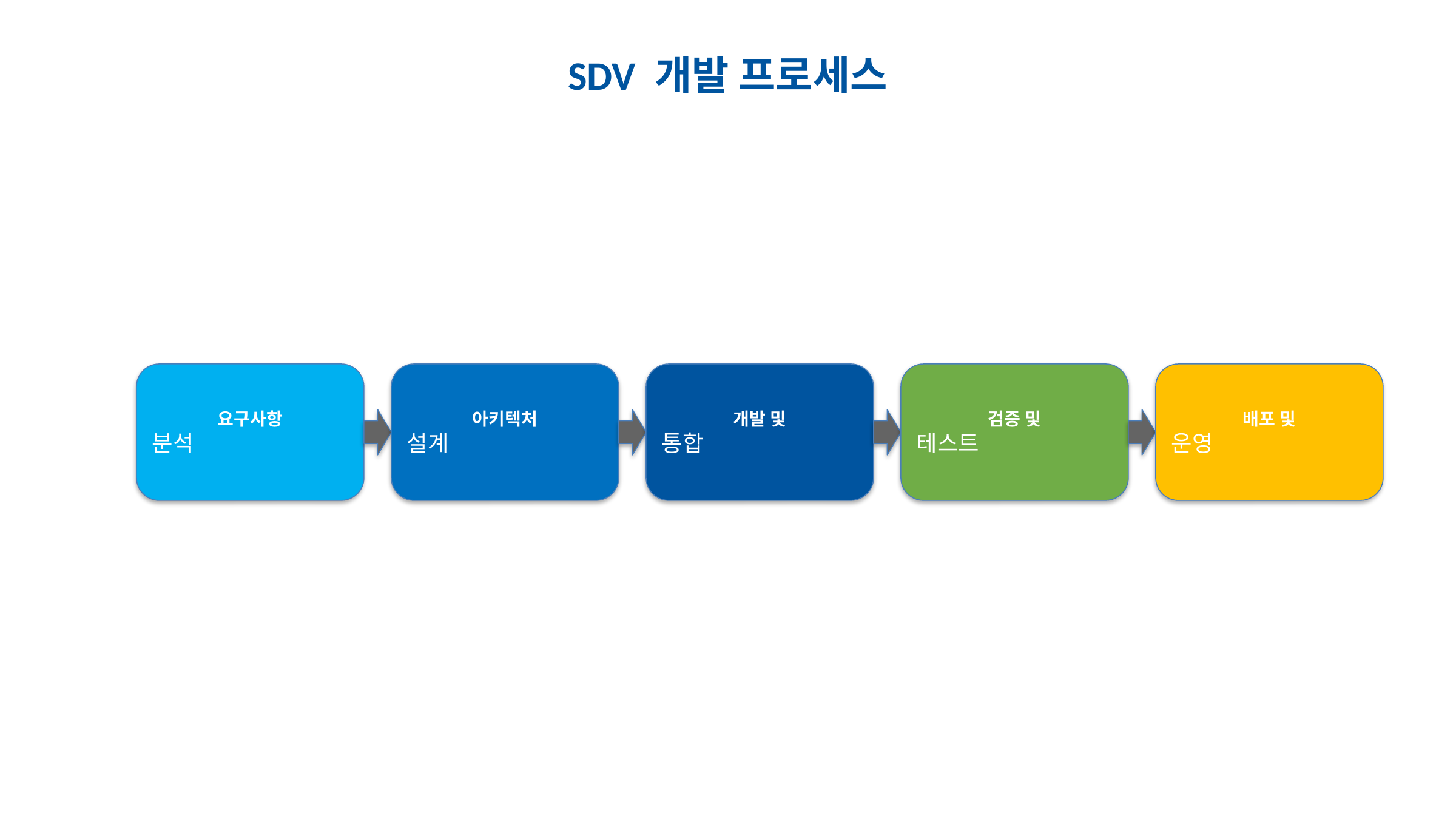

#
SDV 개발 프로세스
요구사항
분석
아키텍처
설계
개발 및
통합
검증 및
테스트
배포 및
운영